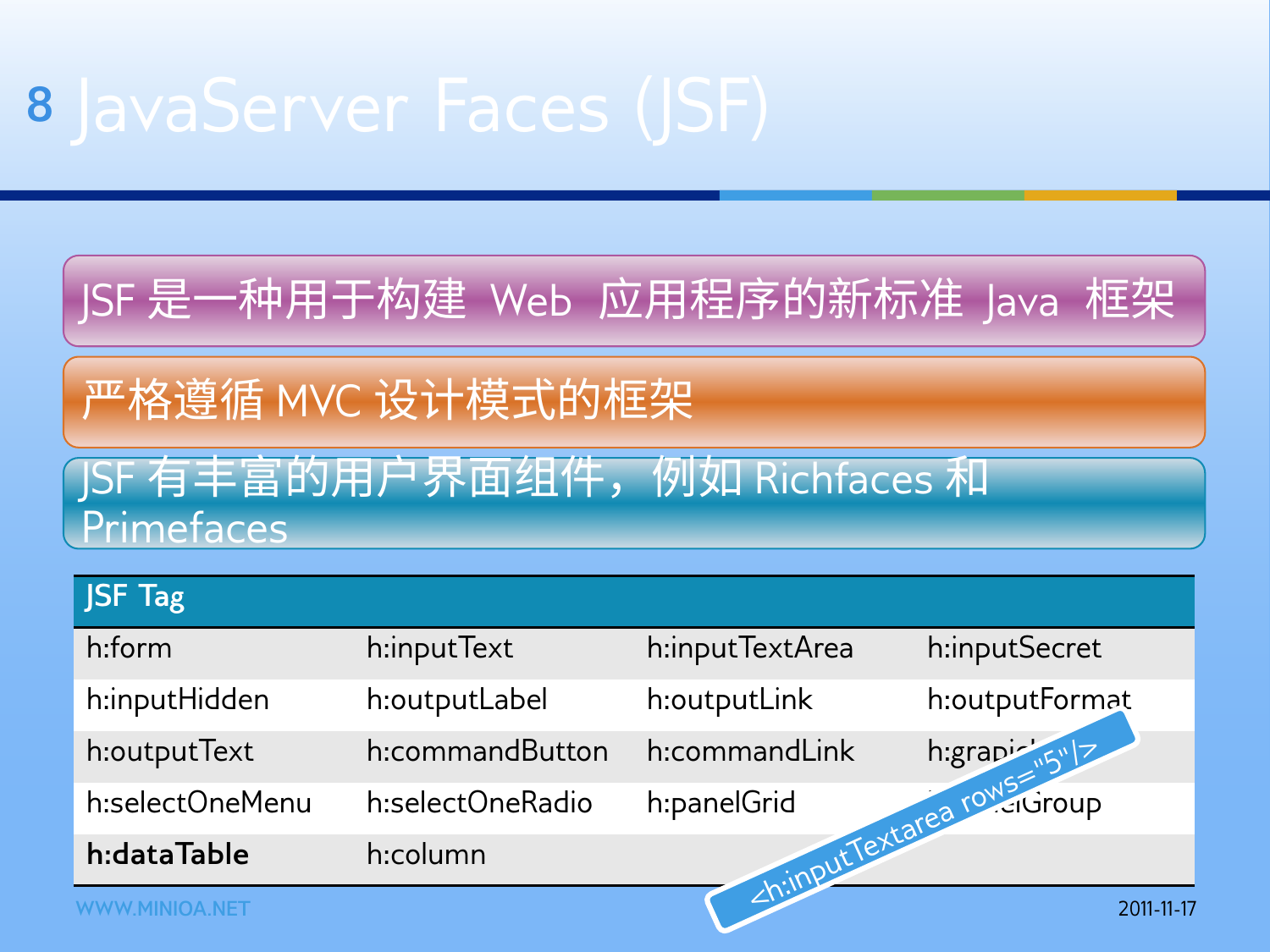

# JavaServer Faces (JSF)
8
JSF是一种用于构建 Web 应用程序的新标准 Java 框架
严格遵循MVC设计模式的框架
JSF有丰富的用户界面组件，例如Richfaces和Primefaces
| JSF Tag |  |  |  |
| --- | --- | --- | --- |
| h:form | h:inputText | h:inputTextArea | h:inputSecret |
| h:inputHidden | h:outputLabel | h:outputLink | h:outputFormat |
| h:outputText | h:commandButton | h:commandLink | h:grapicImage |
| h:selectOneMenu | h:selectOneRadio | h:panelGrid | h:panelGroup |
| h:dataTable | h:column |  |  |
<h:inputTextarea rows="5"/>
www.minioa.net
2011-11-17